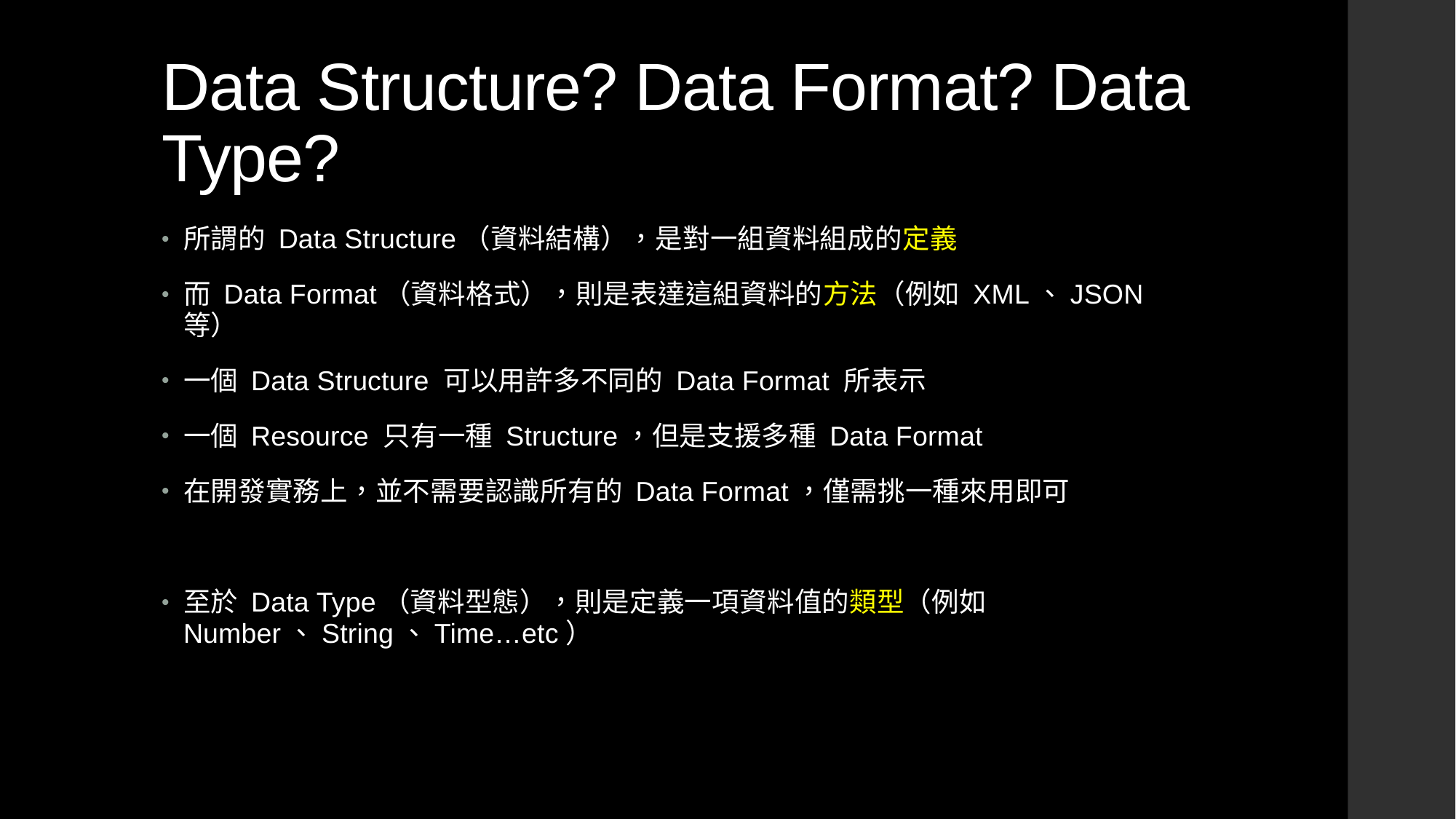

# Data Structure? Data Format? Data Type?
所謂的 Data Structure（資料結構），是對一組資料組成的定義
而 Data Format（資料格式），則是表達這組資料的方法（例如 XML、JSON 等）
一個 Data Structure 可以用許多不同的 Data Format 所表示
一個 Resource 只有一種 Structure，但是支援多種 Data Format
在開發實務上，並不需要認識所有的 Data Format，僅需挑一種來用即可

至於 Data Type（資料型態），則是定義一項資料值的類型（例如 Number、String、Time…etc）